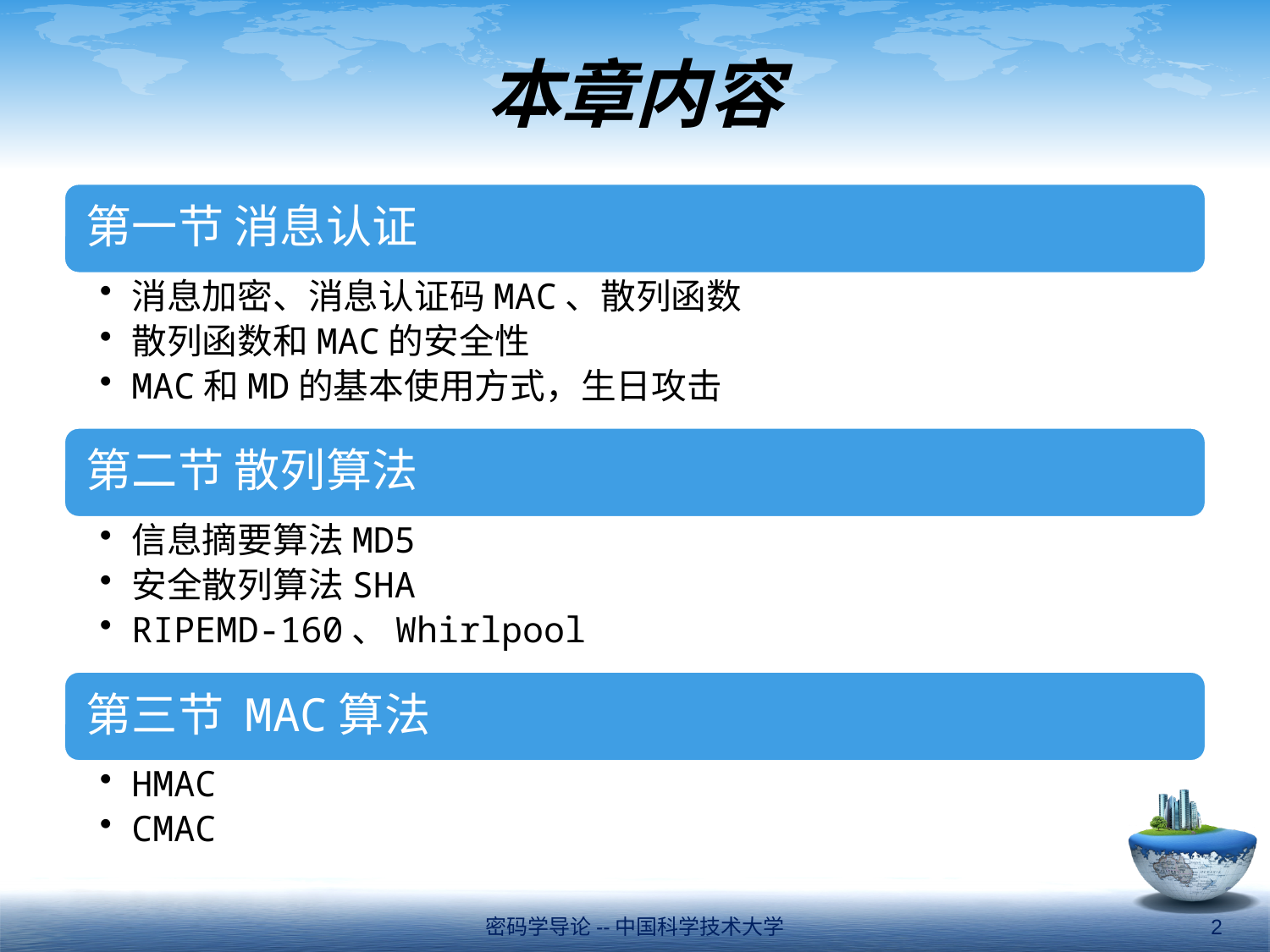

# 本章内容
第一节 消息认证
消息加密、消息认证码MAC、散列函数
散列函数和MAC的安全性
MAC和MD的基本使用方式，生日攻击
第二节 散列算法
信息摘要算法MD5
安全散列算法SHA
RIPEMD-160、Whirlpool
第三节 MAC算法
HMAC
CMAC
密码学导论--中国科学技术大学
2